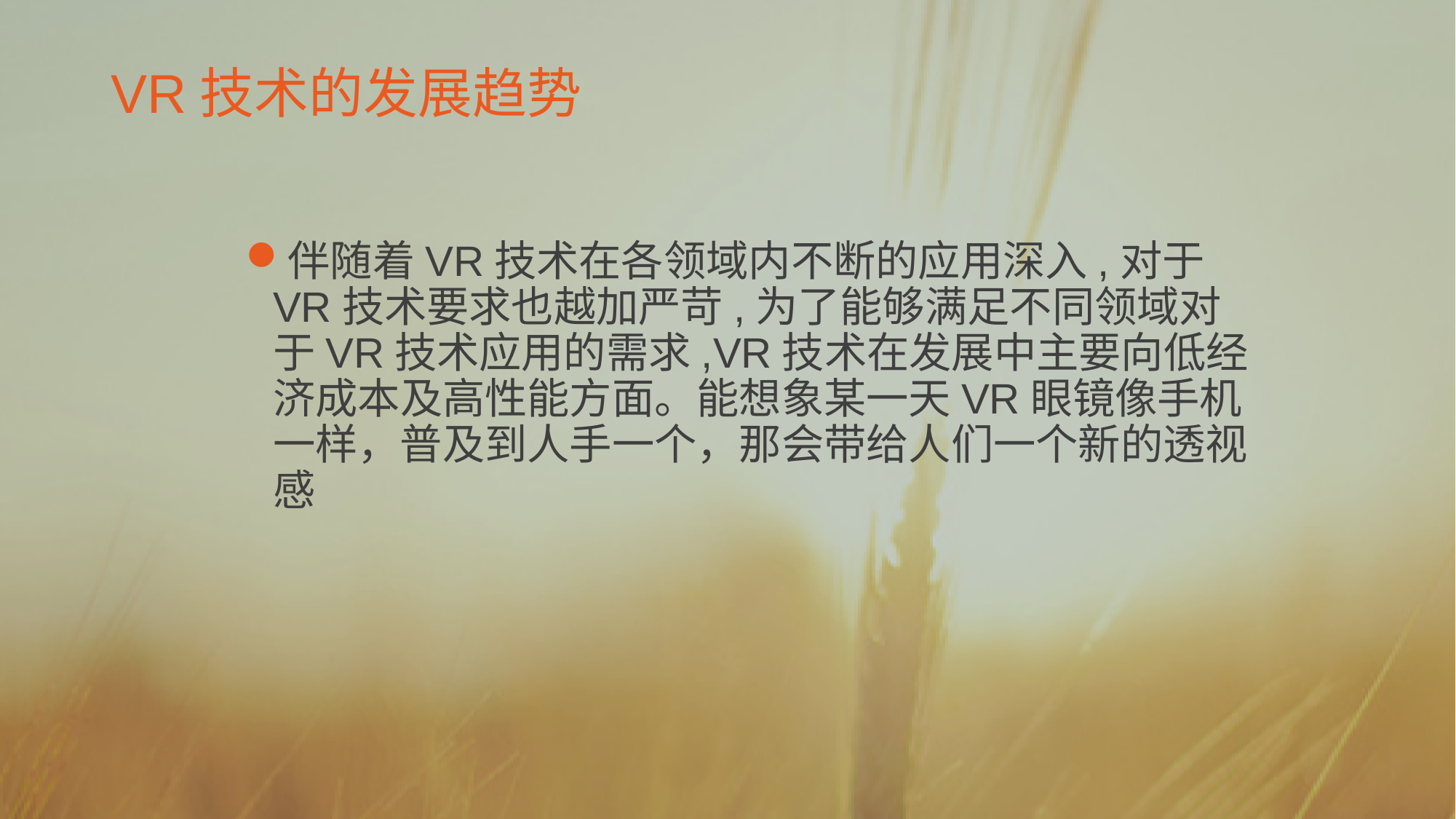

# VR技术的发展趋势
伴随着VR技术在各领域内不断的应用深入,对于VR技术要求也越加严苛,为了能够满足不同领域对于VR技术应用的需求,VR技术在发展中主要向低经济成本及高性能方面。能想象某一天VR眼镜像手机一样，普及到人手一个，那会带给人们一个新的透视感